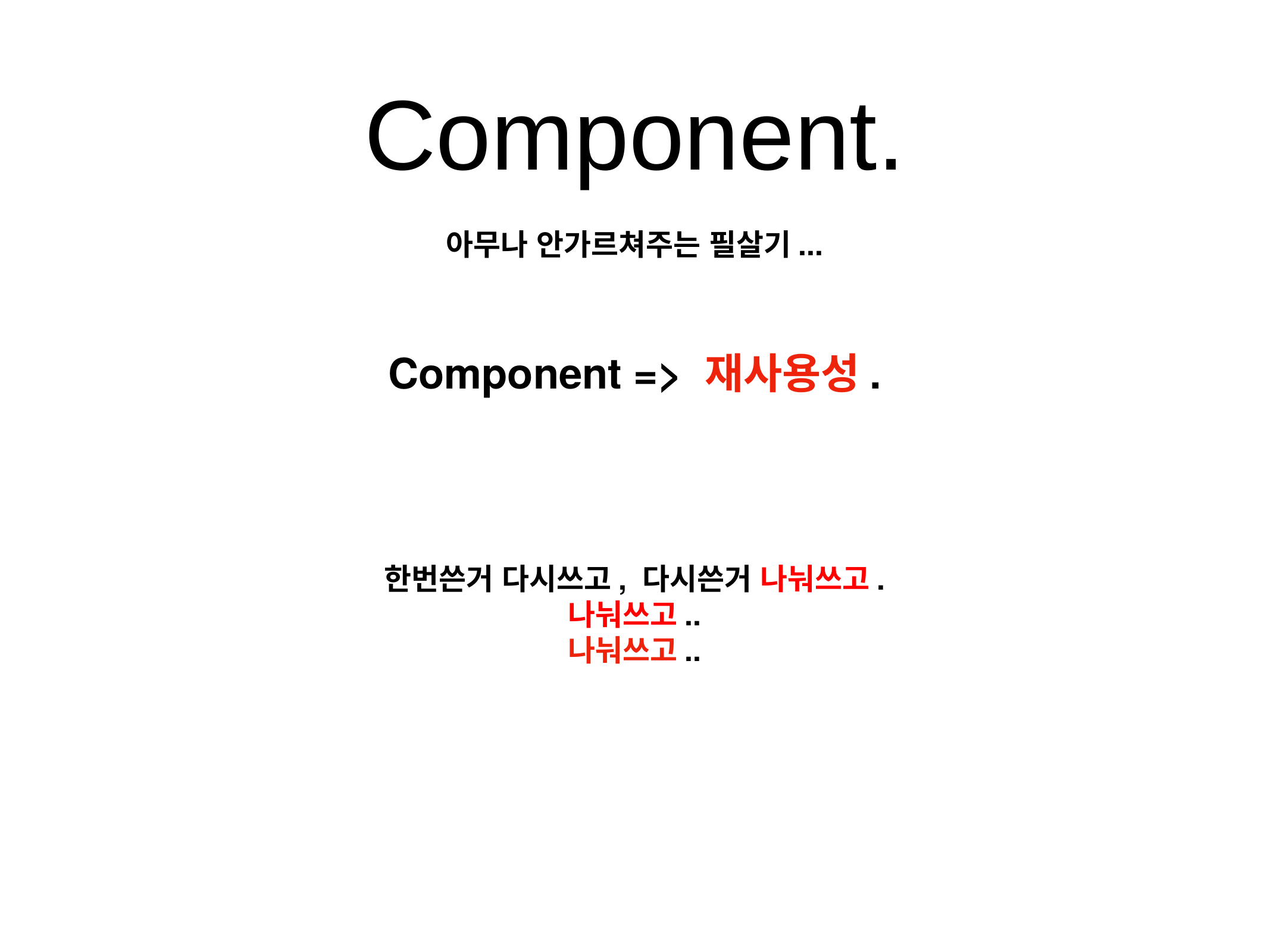

# Component.
아무나 안가르쳐주는 필살기...
Component => 재사용성.
한번쓴거 다시쓰고, 다시쓴거 나눠쓰고.
나눠쓰고..
나눠쓰고..